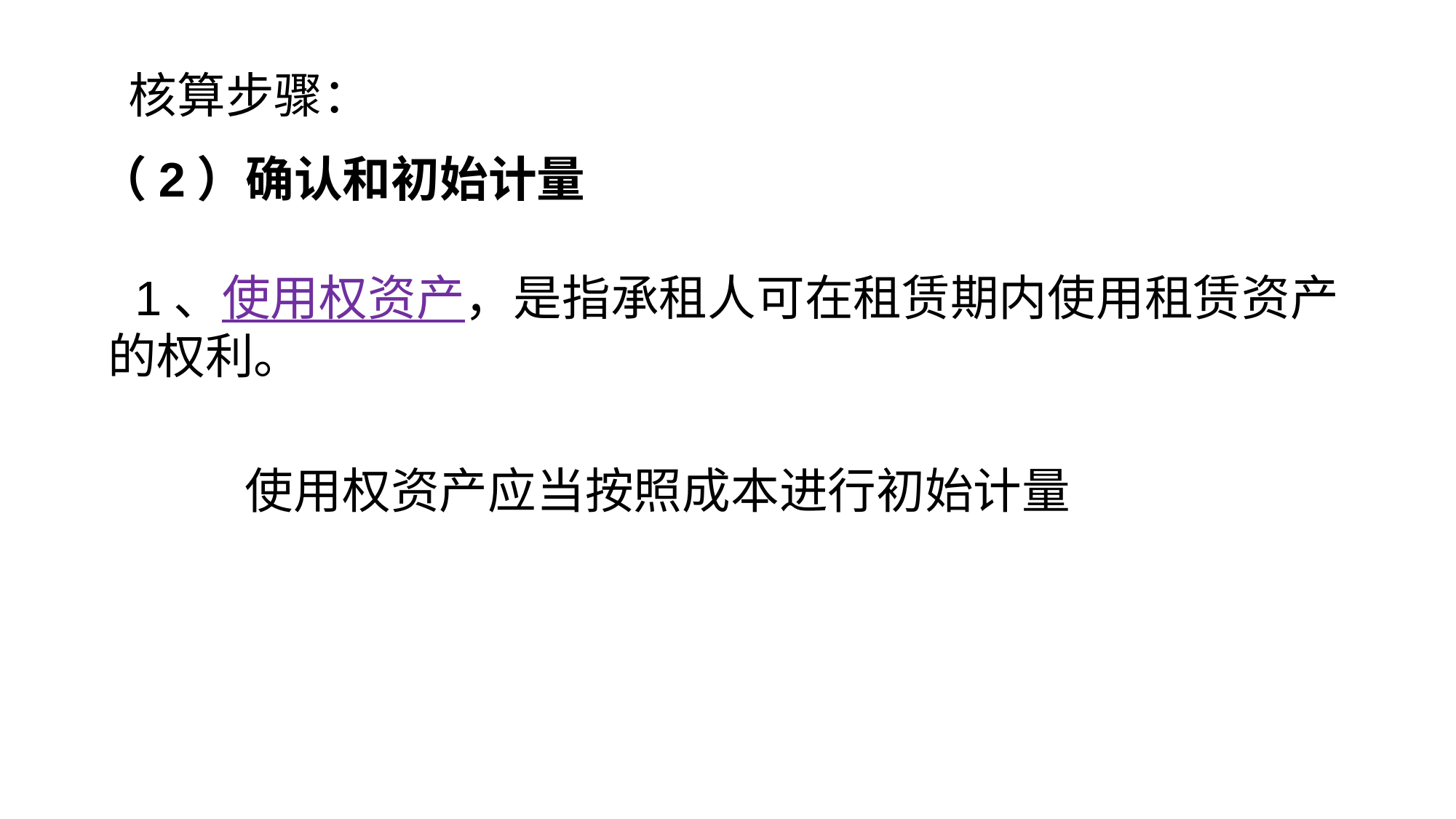

核算步骤：
（2）确认和初始计量
  1、使用权资产，是指承租人可在租赁期内使用租赁资产的权利。
使用权资产应当按照成本进行初始计量